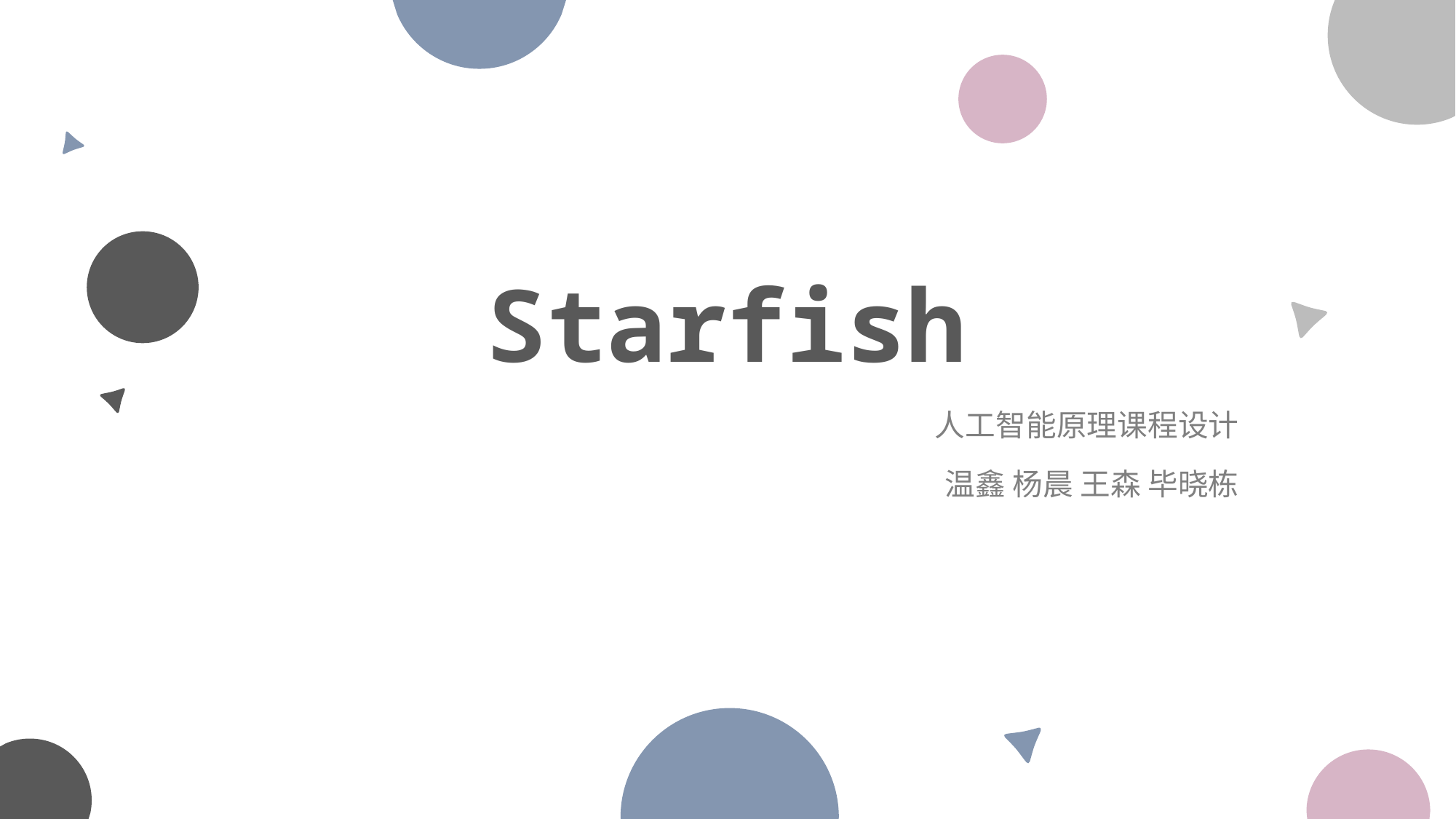

# Starfish
人工智能原理课程设计
温鑫 杨晨 王森 毕晓栋